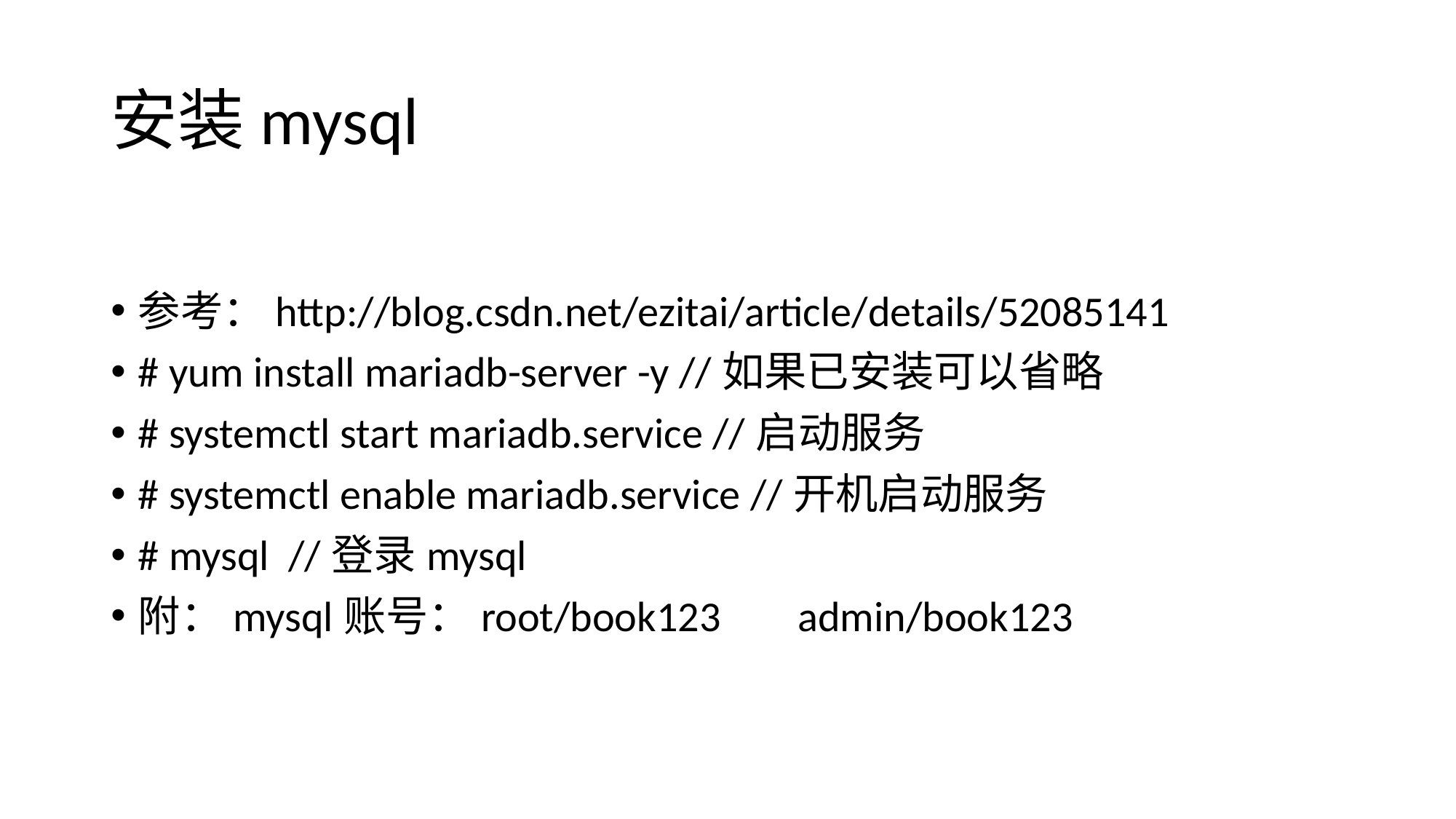

# 安装mysql

参考：http://blog.csdn.net/ezitai/article/details/52085141
# yum install mariadb-server -y //如果已安装可以省略
# systemctl start mariadb.service //启动服务
# systemctl enable mariadb.service //开机启动服务
# mysql  //登录mysql
附：mysql账号：root/book123        admin/book123